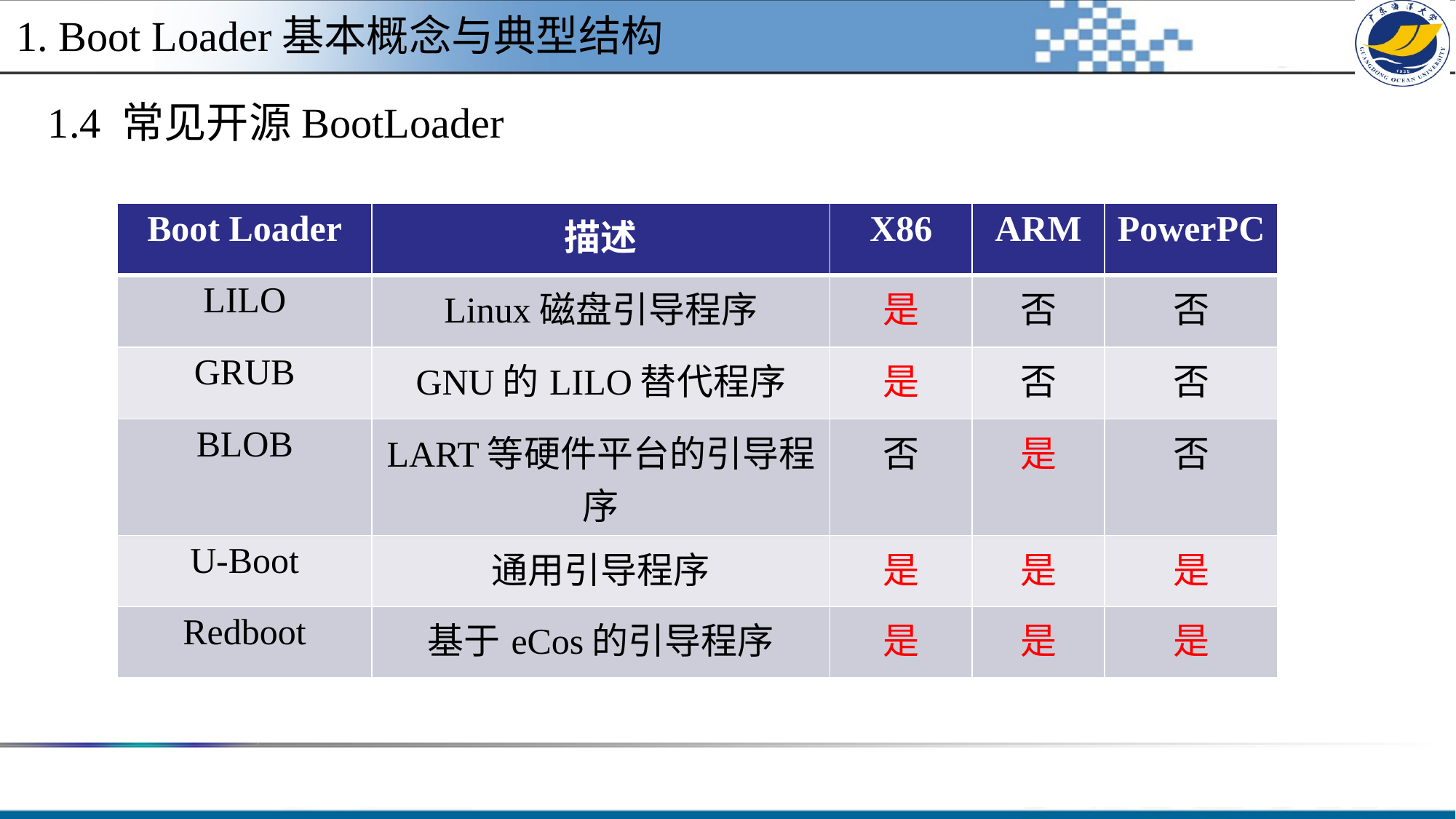

1. Boot Loader基本概念与典型结构
   1.4 常见开源BootLoader
| Boot Loader | 描述 | X86 | ARM | PowerPC |
| --- | --- | --- | --- | --- |
| LILO | Linux磁盘引导程序 | 是 | 否 | 否 |
| GRUB | GNU的LILO替代程序 | 是 | 否 | 否 |
| BLOB | LART等硬件平台的引导程序 | 否 | 是 | 否 |
| U-Boot | 通用引导程序 | 是 | 是 | 是 |
| Redboot | 基于eCos的引导程序 | 是 | 是 | 是 |